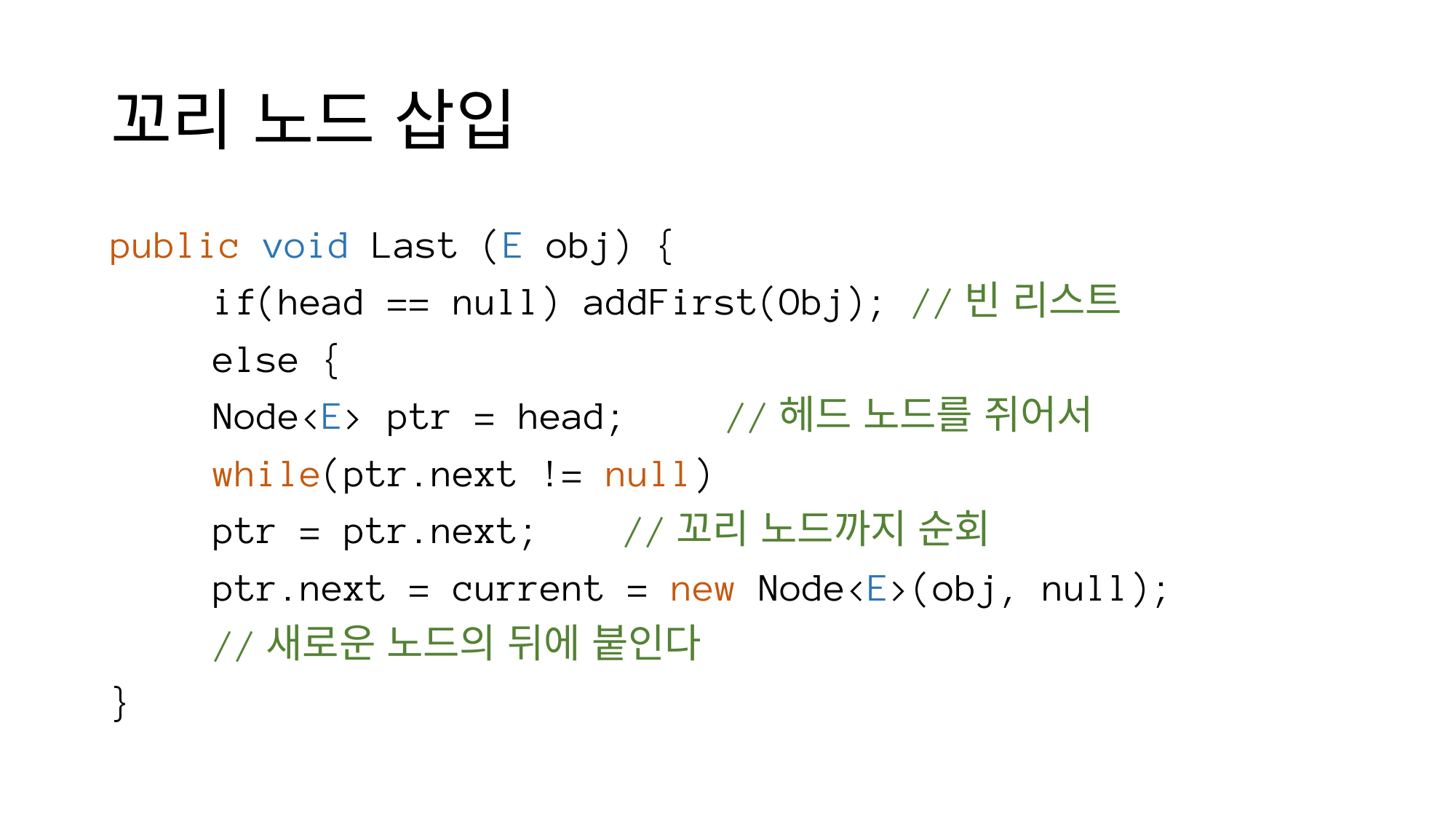

# 꼬리 노드 삽입
public void Last (E obj) {
	if(head == null) addFirst(Obj); //빈 리스트
	else {
		Node<E> ptr = head;	//헤드 노드를 쥐어서
		while(ptr.next != null)
			ptr = ptr.next;	//꼬리 노드까지 순회
		ptr.next = current = new Node<E>(obj, null);
	//새로운 노드의 뒤에 붙인다
}